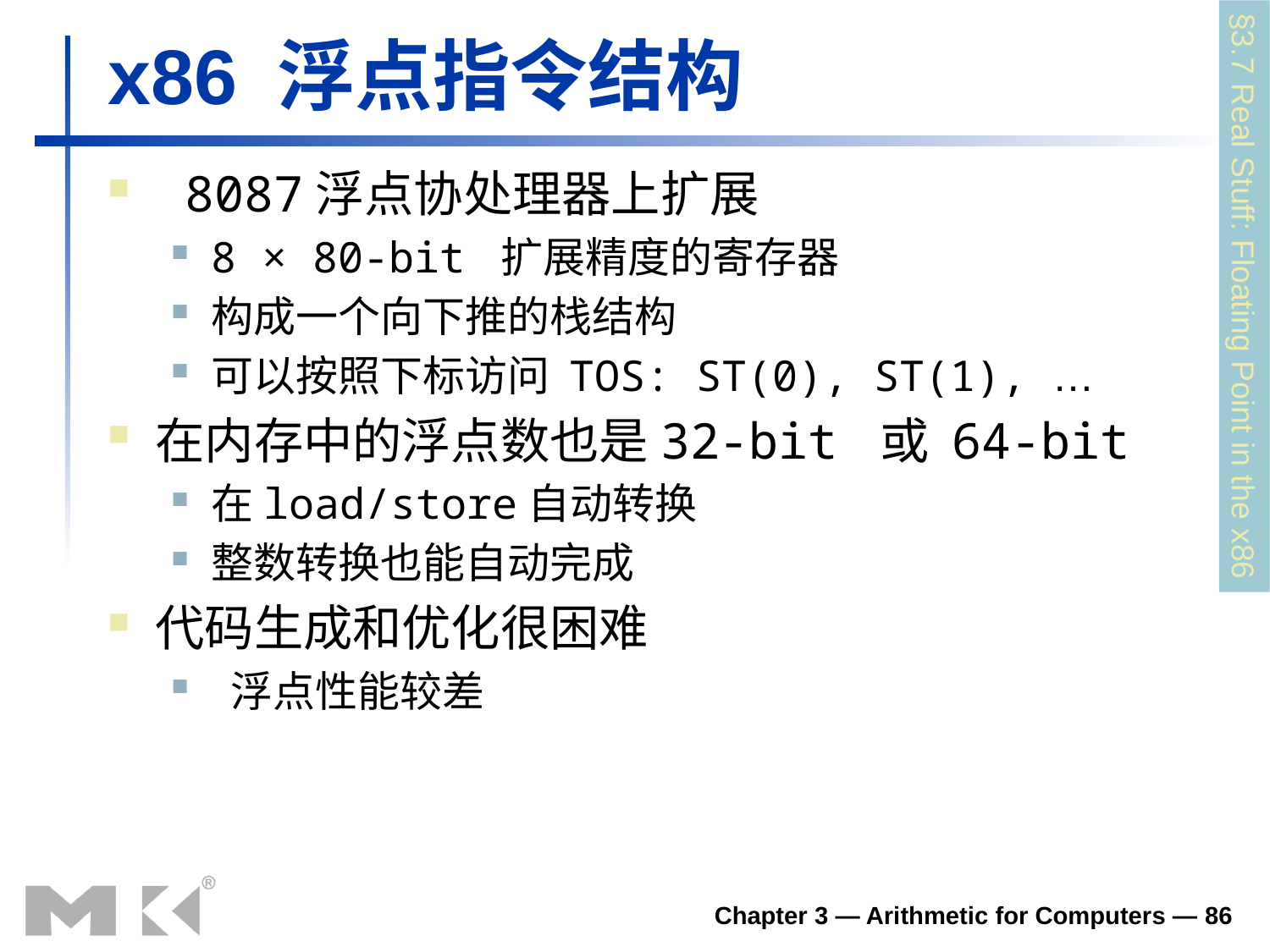

# x86 浮点指令结构
 8087浮点协处理器上扩展
8 × 80-bit 扩展精度的寄存器
构成一个向下推的栈结构
可以按照下标访问 TOS: ST(0), ST(1), …
在内存中的浮点数也是32-bit 或 64-bit
在load/store自动转换
整数转换也能自动完成
代码生成和优化很困难
 浮点性能较差
§3.7 Real Stuff: Floating Point in the x86
Chapter 3 — Arithmetic for Computers — 86